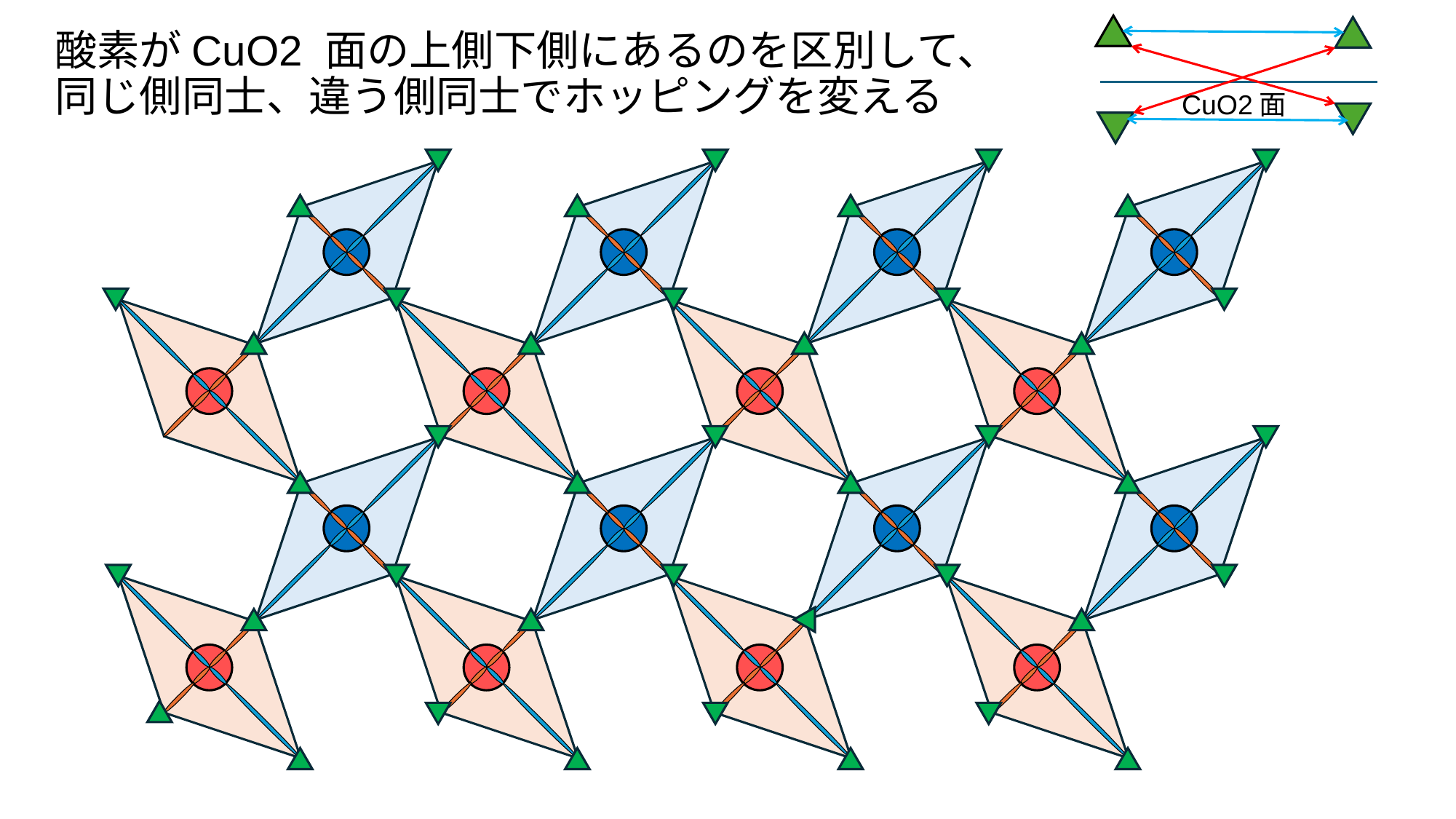

CuO2面

# 酸素がCuO2 面の上側下側にあるのを区別して、 同じ側同士、違う側同士でホッピングを変える